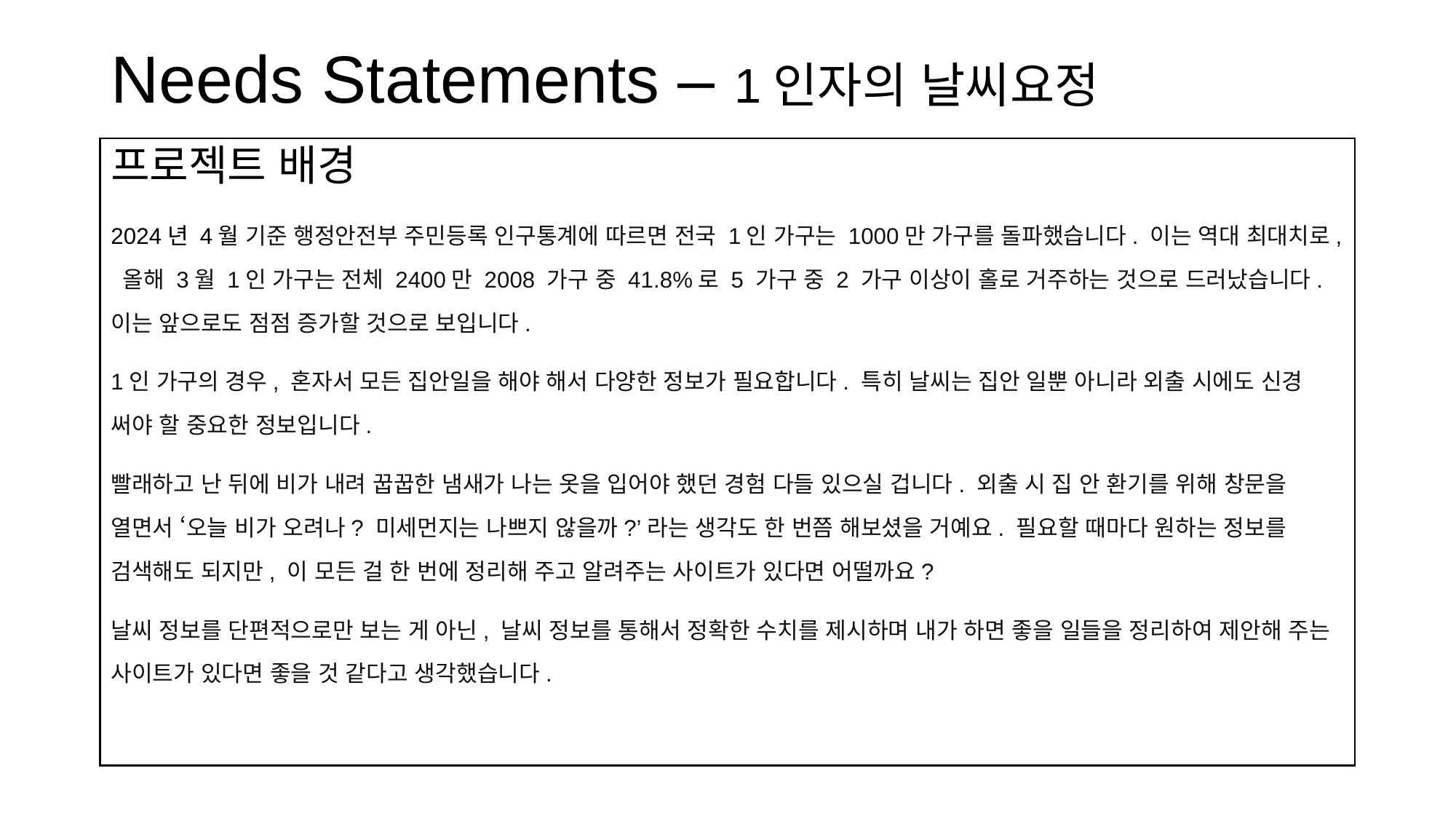

# Needs Statements – 1인자의 날씨요정
프로젝트 배경
2024년 4월 기준 행정안전부 주민등록 인구통계에 따르면 전국 1인 가구는 1000만 가구를 돌파했습니다. 이는 역대 최대치로,  올해 3월 1인 가구는 전체 2400만 2008 가구 중 41.8%로 5 가구 중 2 가구 이상이 홀로 거주하는 것으로 드러났습니다. 이는 앞으로도 점점 증가할 것으로 보입니다.
1인 가구의 경우, 혼자서 모든 집안일을 해야 해서 다양한 정보가 필요합니다. 특히 날씨는 집안 일뿐 아니라 외출 시에도 신경 써야 할 중요한 정보입니다.
빨래하고 난 뒤에 비가 내려 꿉꿉한 냄새가 나는 옷을 입어야 했던 경험 다들 있으실 겁니다. 외출 시 집 안 환기를 위해 창문을 열면서 ‘오늘 비가 오려나? 미세먼지는 나쁘지 않을까?’라는 생각도 한 번쯤 해보셨을 거예요. 필요할 때마다 원하는 정보를 검색해도 되지만, 이 모든 걸 한 번에 정리해 주고 알려주는 사이트가 있다면 어떨까요?
날씨 정보를 단편적으로만 보는 게 아닌, 날씨 정보를 통해서 정확한 수치를 제시하며 내가 하면 좋을 일들을 정리하여 제안해 주는 사이트가 있다면 좋을 것 같다고 생각했습니다.